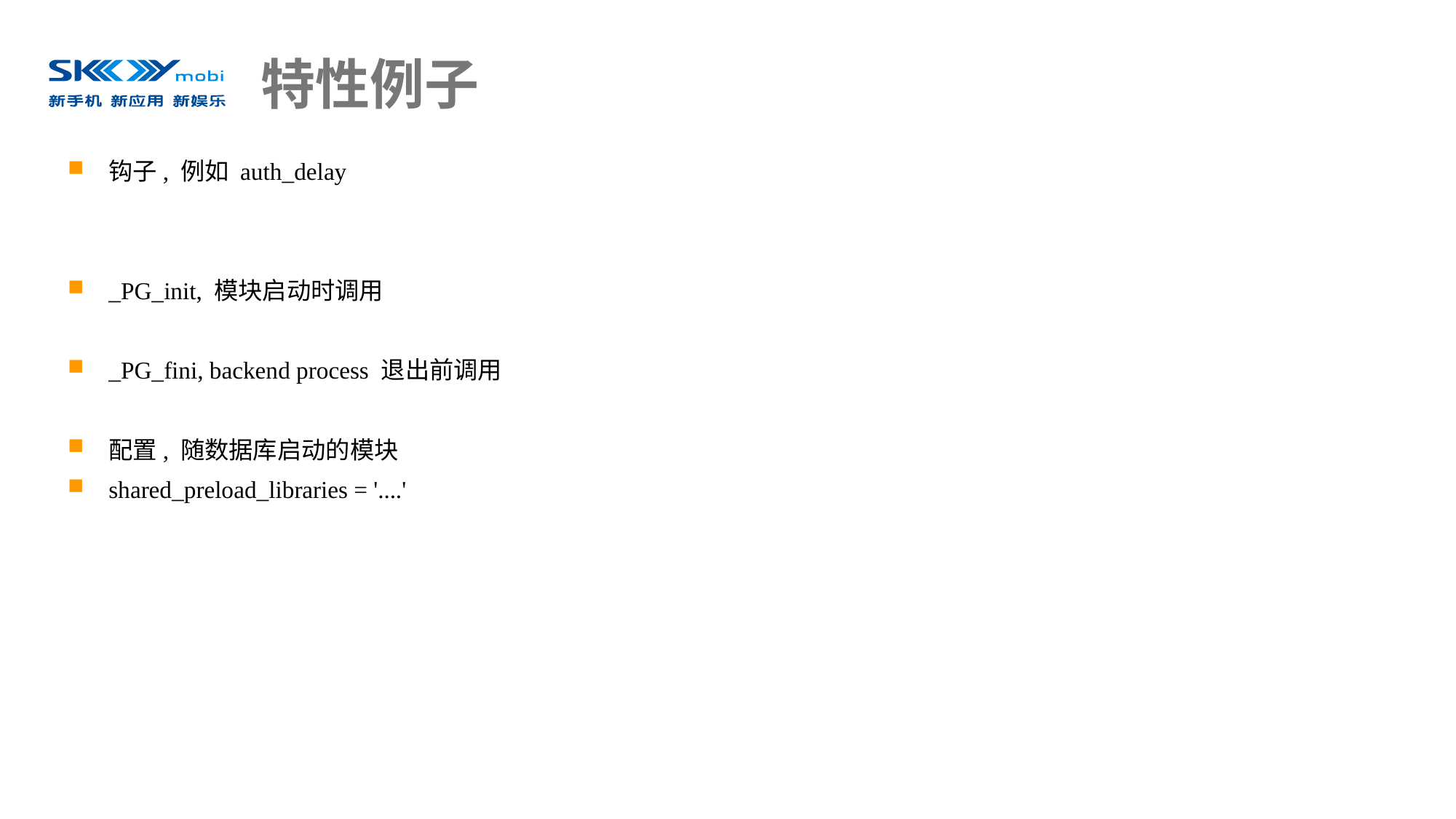

# 特性例子
钩子, 例如 auth_delay

_PG_init, 模块启动时调用

_PG_fini, backend process 退出前调用

配置, 随数据库启动的模块
shared_preload_libraries = '....'